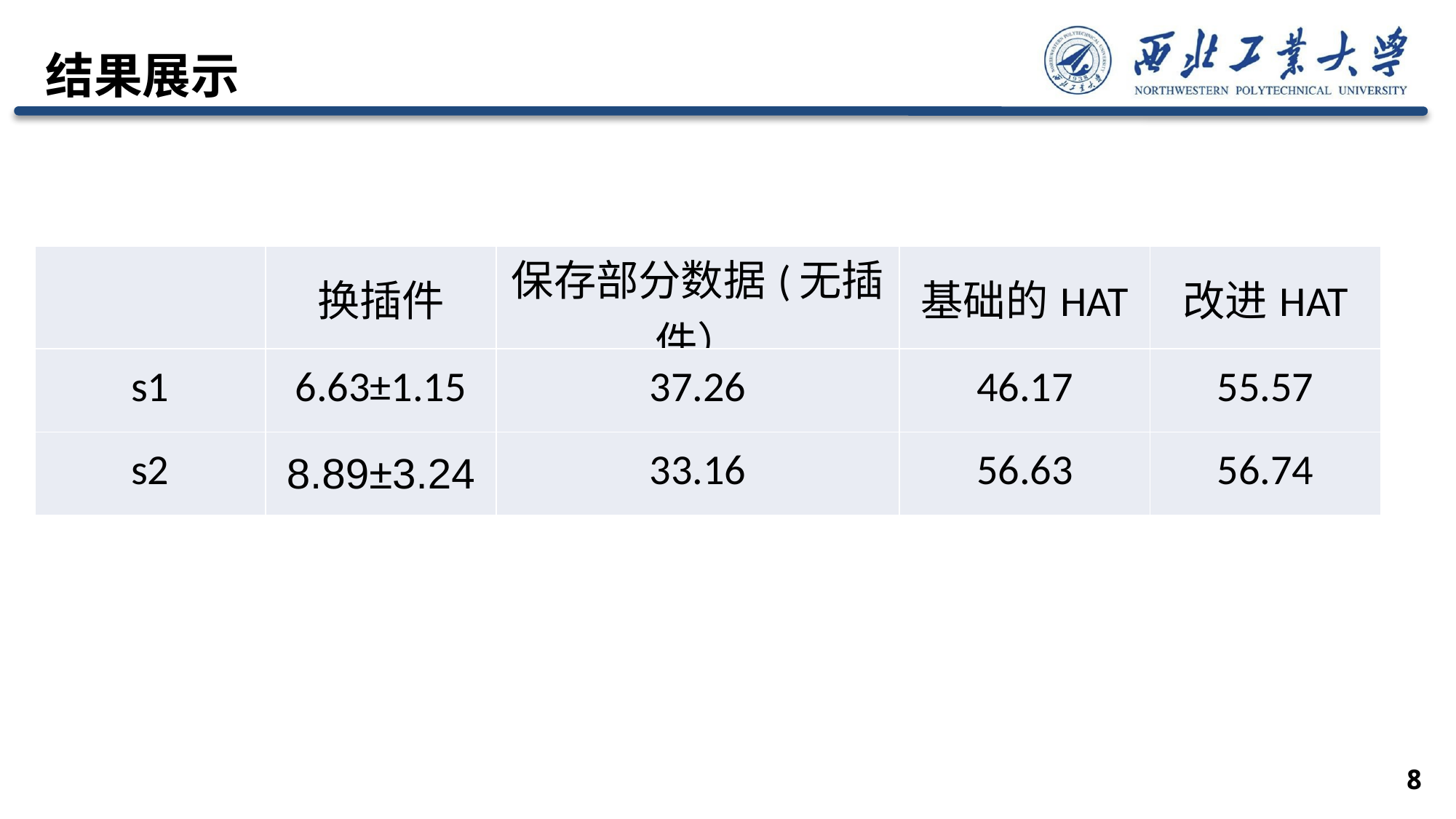

结果展示
|  | 换插件 | 保存部分数据(无插件） | 基础的HAT | 改进HAT |
| --- | --- | --- | --- | --- |
| s1 | 6.63±1.15 | 37.26 | 46.17 | 55.57 |
| s2 | 8.89±3.24 | 33.16 | 56.63 | 56.74 |
8